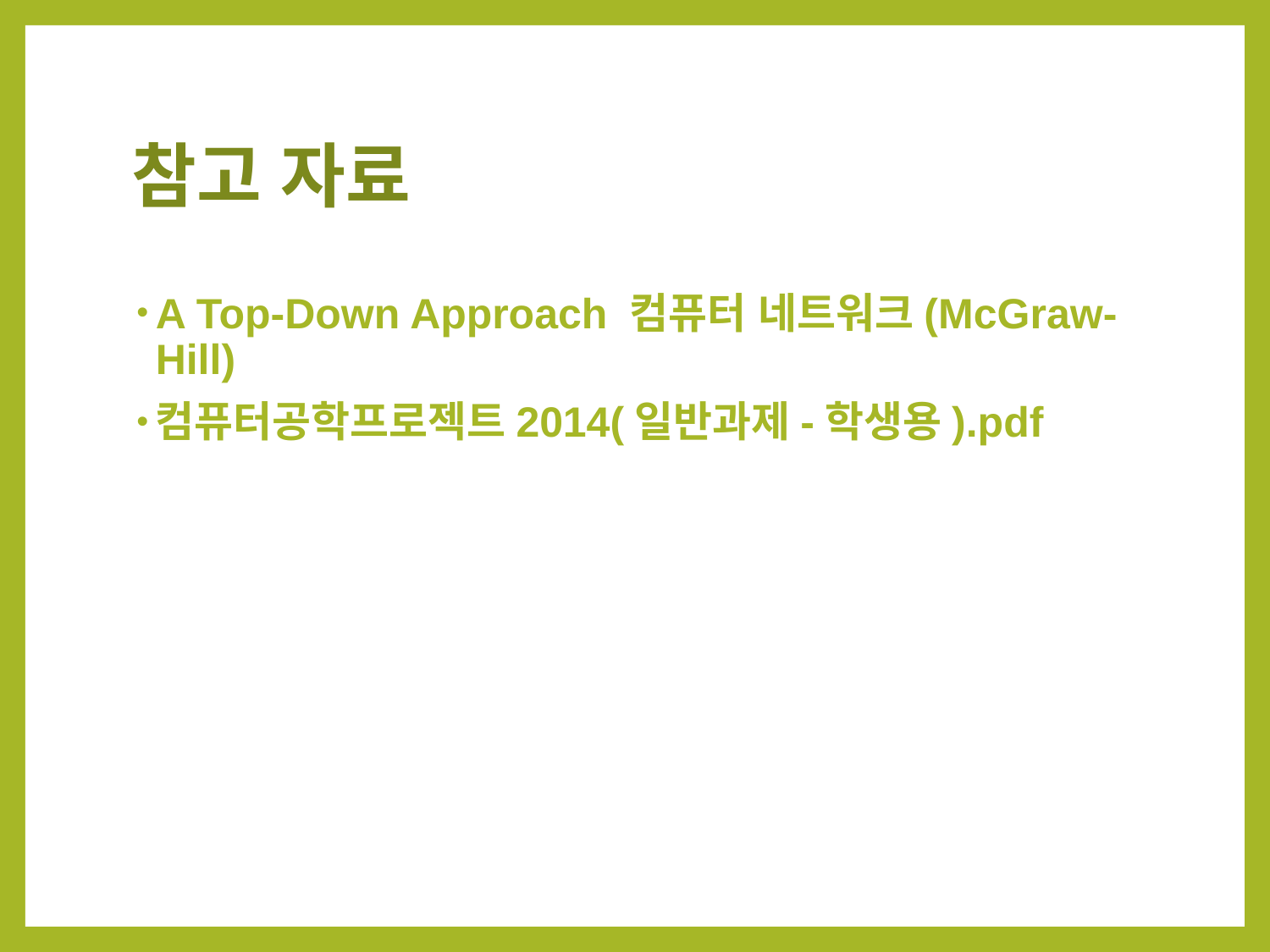

# 참고 자료
A Top-Down Approach 컴퓨터 네트워크(McGraw-Hill)
컴퓨터공학프로젝트2014(일반과제-학생용).pdf